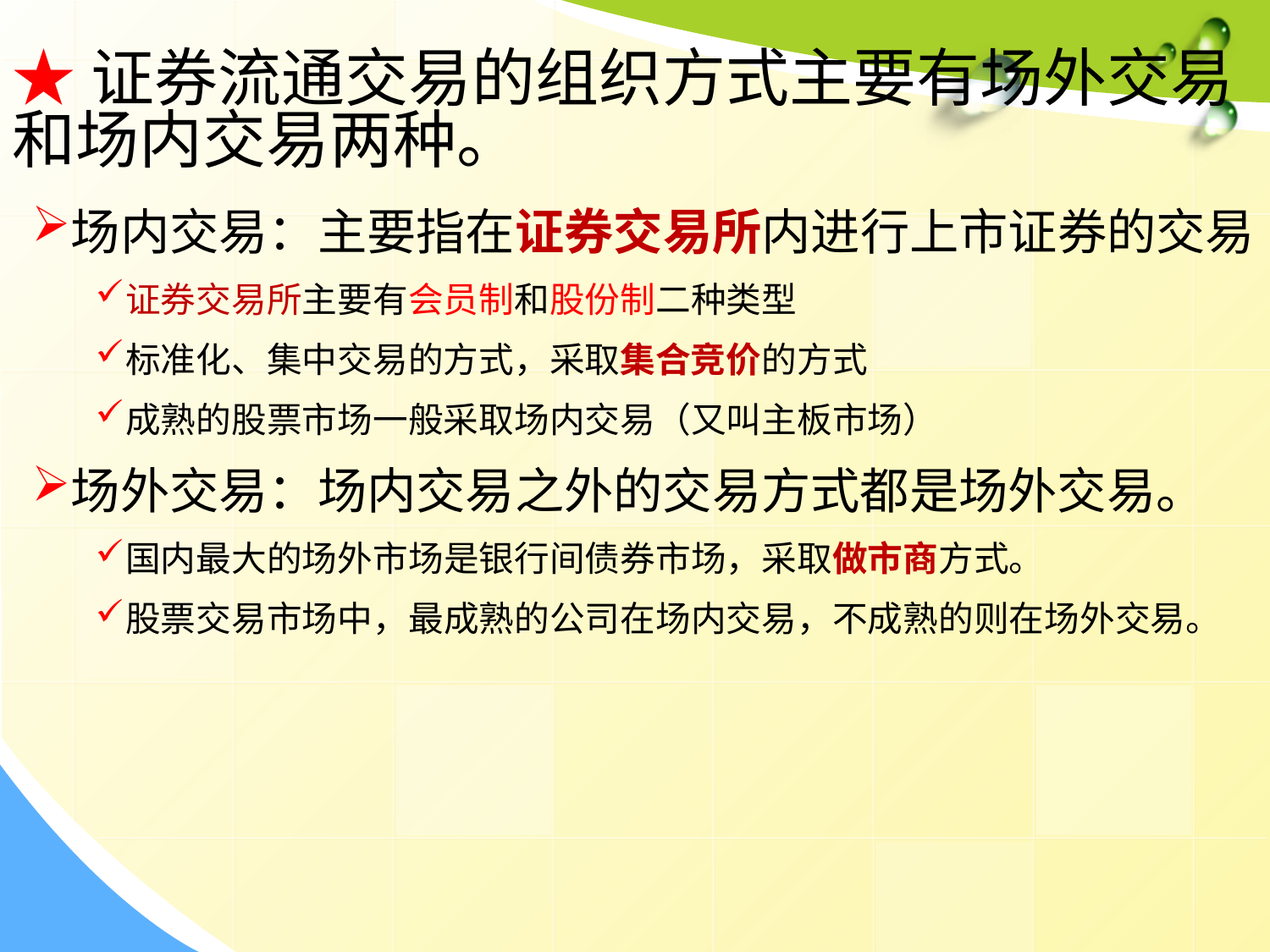

★证券流通交易的组织方式主要有场外交易和场内交易两种。
场内交易：主要指在证券交易所内进行上市证券的交易
证券交易所主要有会员制和股份制二种类型
标准化、集中交易的方式，采取集合竞价的方式
成熟的股票市场一般采取场内交易（又叫主板市场）
场外交易：场内交易之外的交易方式都是场外交易。
国内最大的场外市场是银行间债券市场，采取做市商方式。
股票交易市场中，最成熟的公司在场内交易，不成熟的则在场外交易。